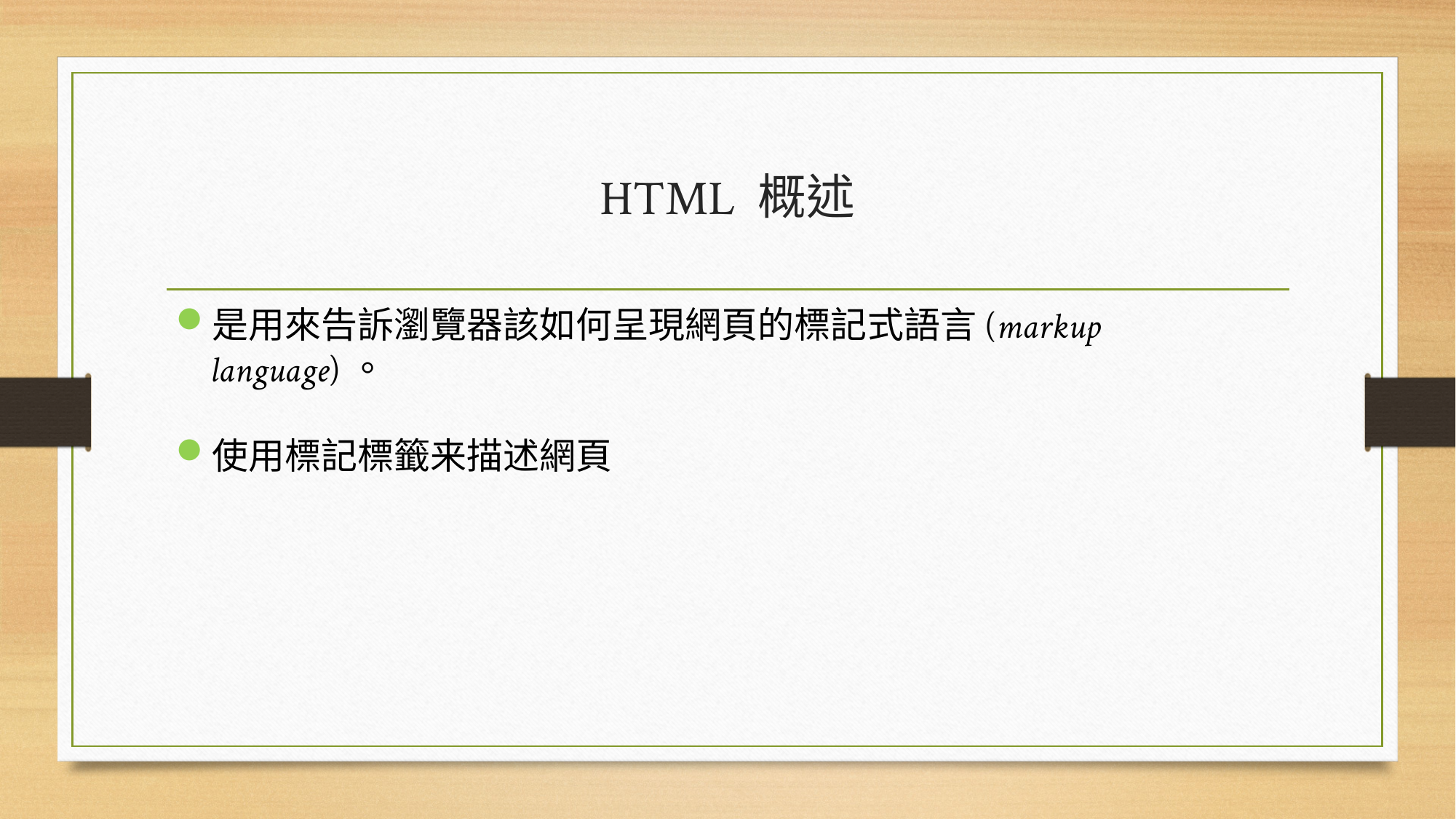

# HTML 概述
是用來告訴瀏覽器該如何呈現網頁的標記式語言(markup language)。

使用標記標籤来描述網頁